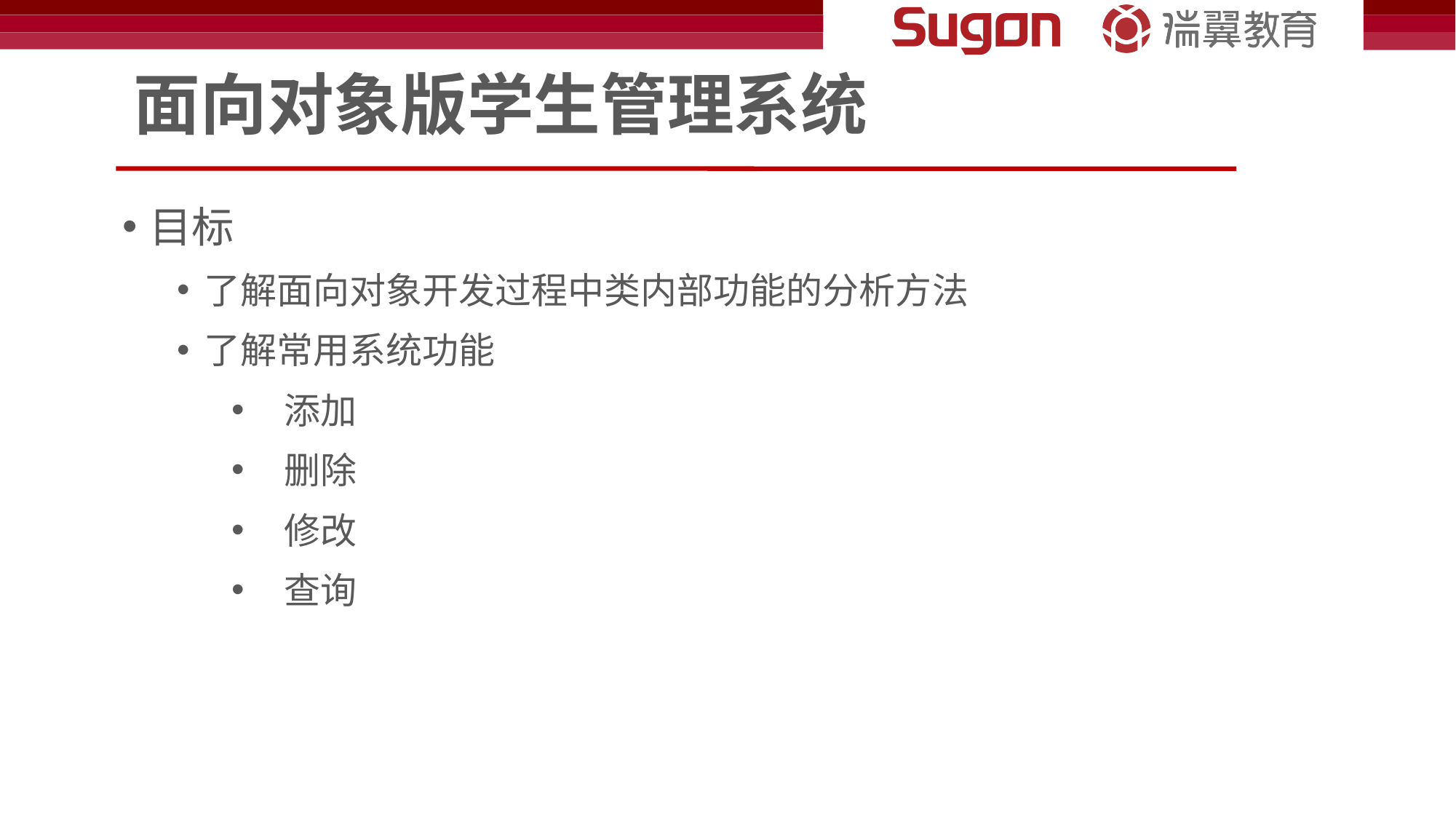

# 面向对象版学生管理系统
目标
了解面向对象开发过程中类内部功能的分析方法
了解常用系统功能
  添加
  删除
  修改
  查询